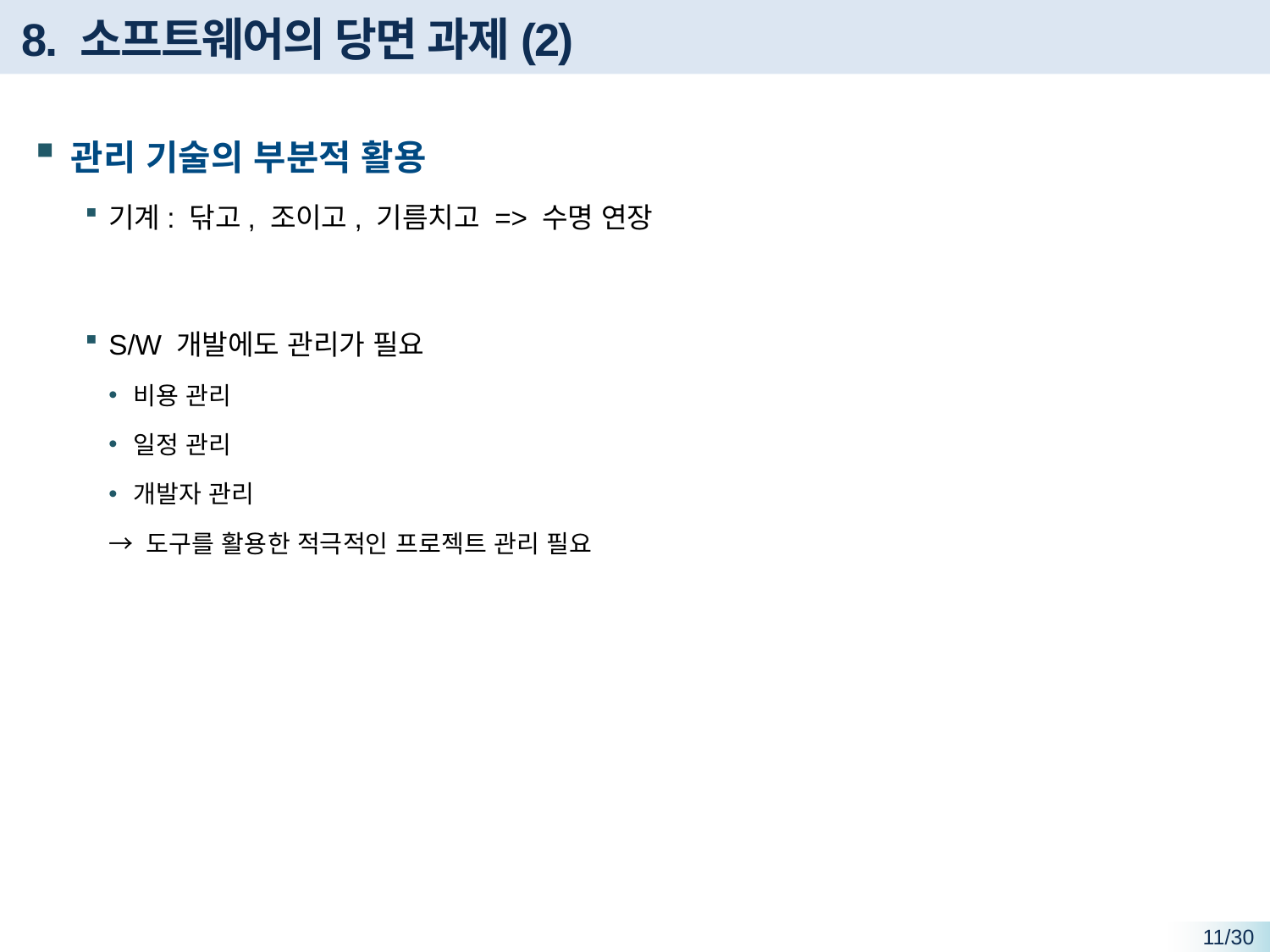

# 8. 소프트웨어의 당면 과제(2)
관리 기술의 부분적 활용
기계: 닦고, 조이고, 기름치고 => 수명 연장

S/W 개발에도 관리가 필요
비용 관리
일정 관리
개발자 관리
→ 도구를 활용한 적극적인 프로젝트 관리 필요